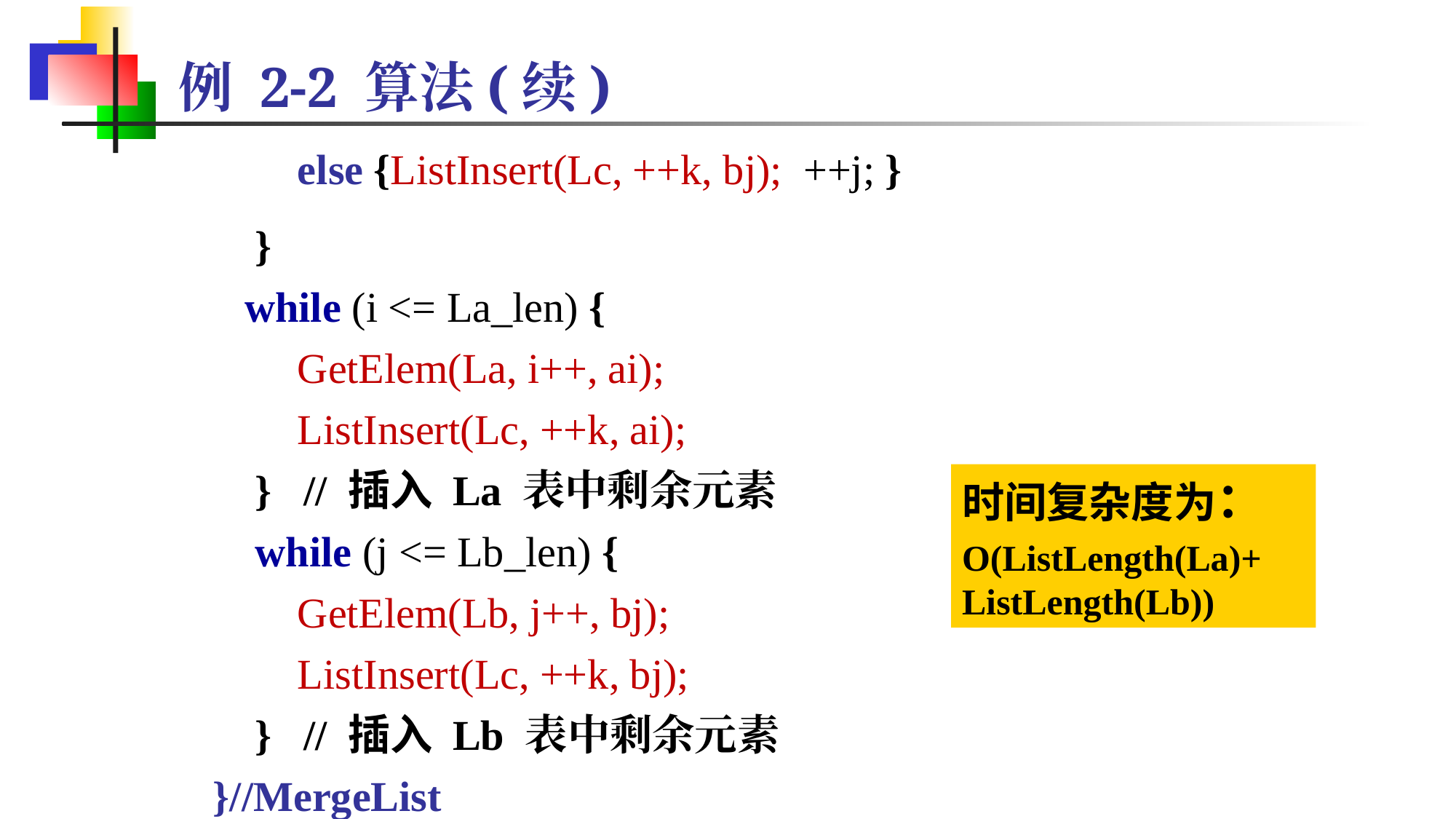

例 2-2 算法(续)
        else {ListInsert(Lc, ++k, bj);  ++j; }
    }
   while (i <= La_len) {
        GetElem(La, i++, ai);
        ListInsert(Lc, ++k, ai);
    }   // 插入 La 表中剩余元素
    while (j <= Lb_len) {
        GetElem(Lb, j++, bj);
        ListInsert(Lc, ++k, bj);
    }   // 插入 Lb 表中剩余元素
}//MergeList

时间复杂度为：
O(ListLength(La)+ ListLength(Lb))